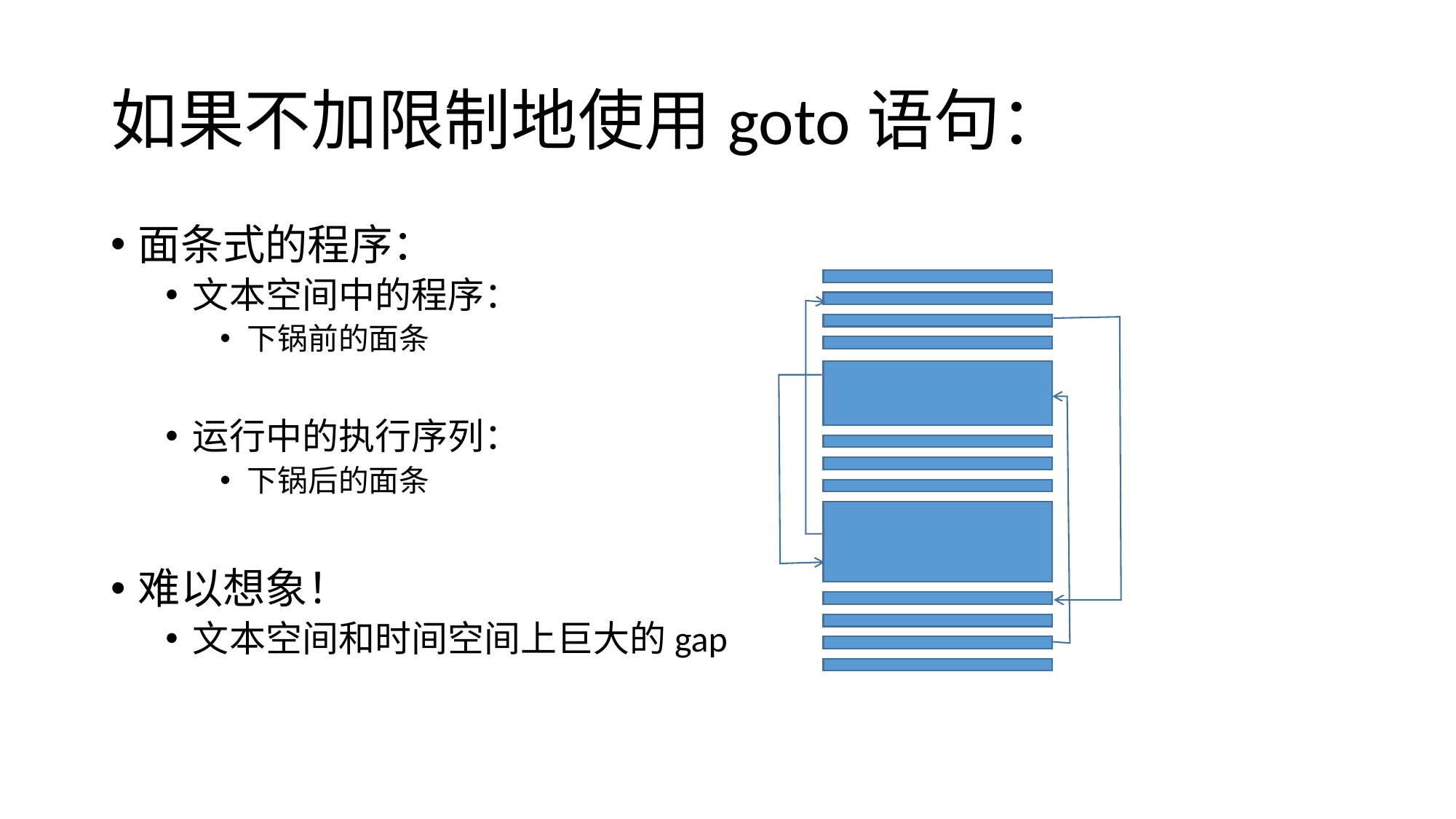

# 如果不加限制地使用goto语句：
面条式的程序：
文本空间中的程序：
下锅前的面条

运行中的执行序列：
下锅后的面条

难以想象！
文本空间和时间空间上巨大的gap